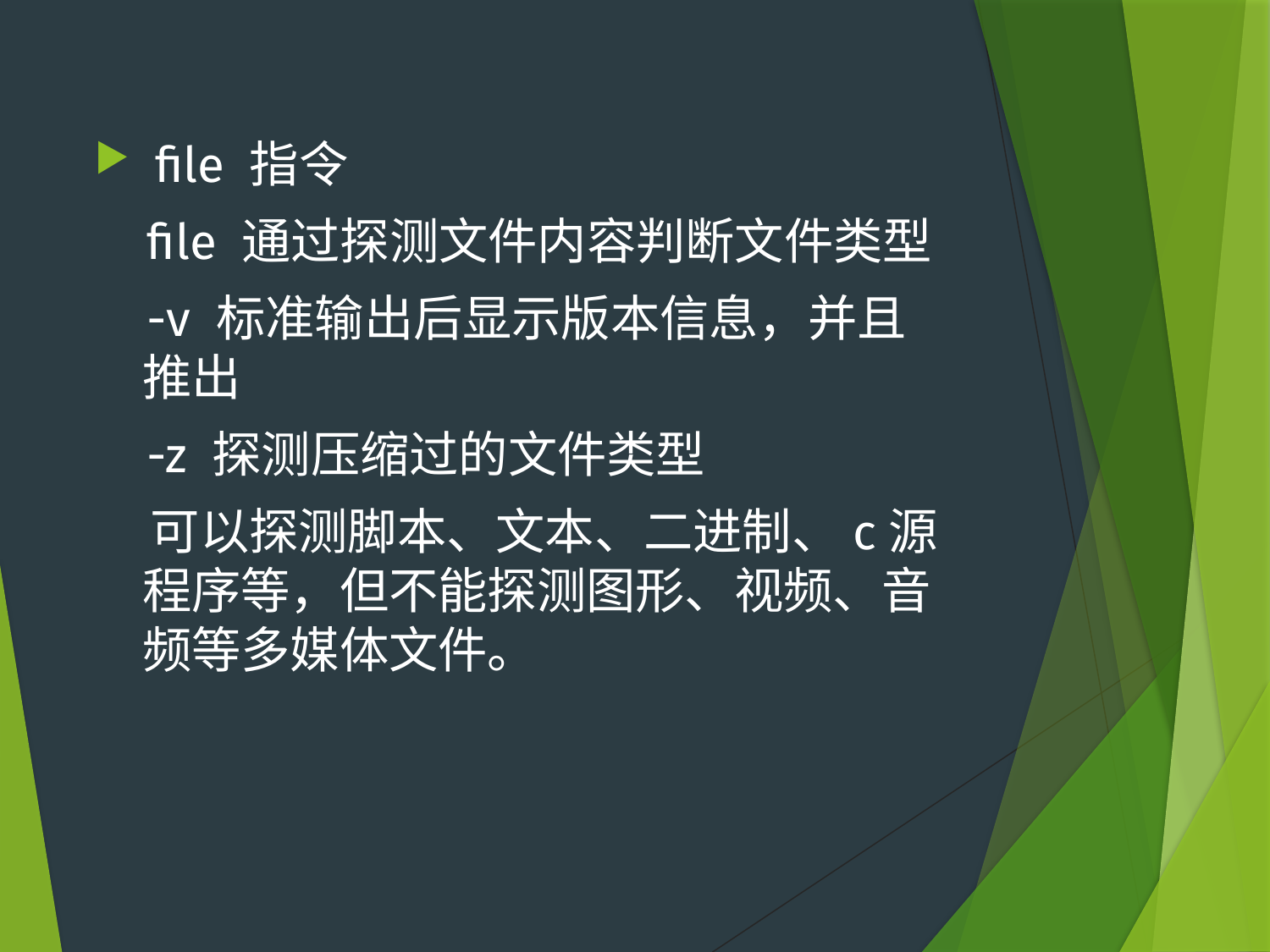

#
 file 指令
    file 通过探测文件内容判断文件类型
    -v 标准输出后显示版本信息，并且推出
    -z 探测压缩过的文件类型
    可以探测脚本、文本、二进制、c源程序等，但不能探测图形、视频、音频等多媒体文件。